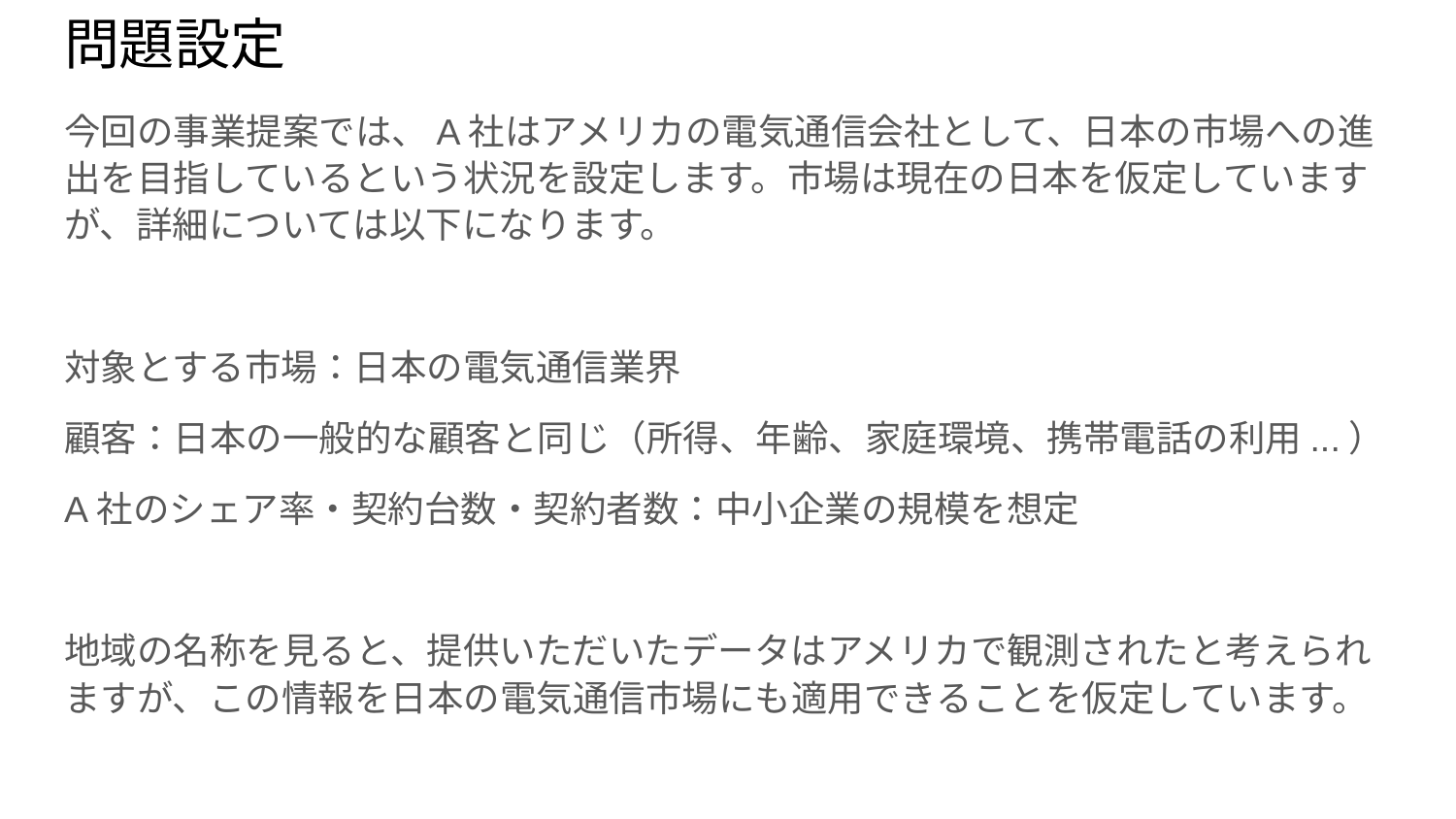

# 問題設定
今回の事業提案では、A社はアメリカの電気通信会社として、日本の市場への進出を目指しているという状況を設定します。市場は現在の日本を仮定していますが、詳細については以下になります。

対象とする市場：日本の電気通信業界
顧客：日本の一般的な顧客と同じ（所得、年齢、家庭環境、携帯電話の利用...）
A社のシェア率・契約台数・契約者数：中小企業の規模を想定

地域の名称を見ると、提供いただいたデータはアメリカで観測されたと考えられますが、この情報を日本の電気通信市場にも適用できることを仮定しています。